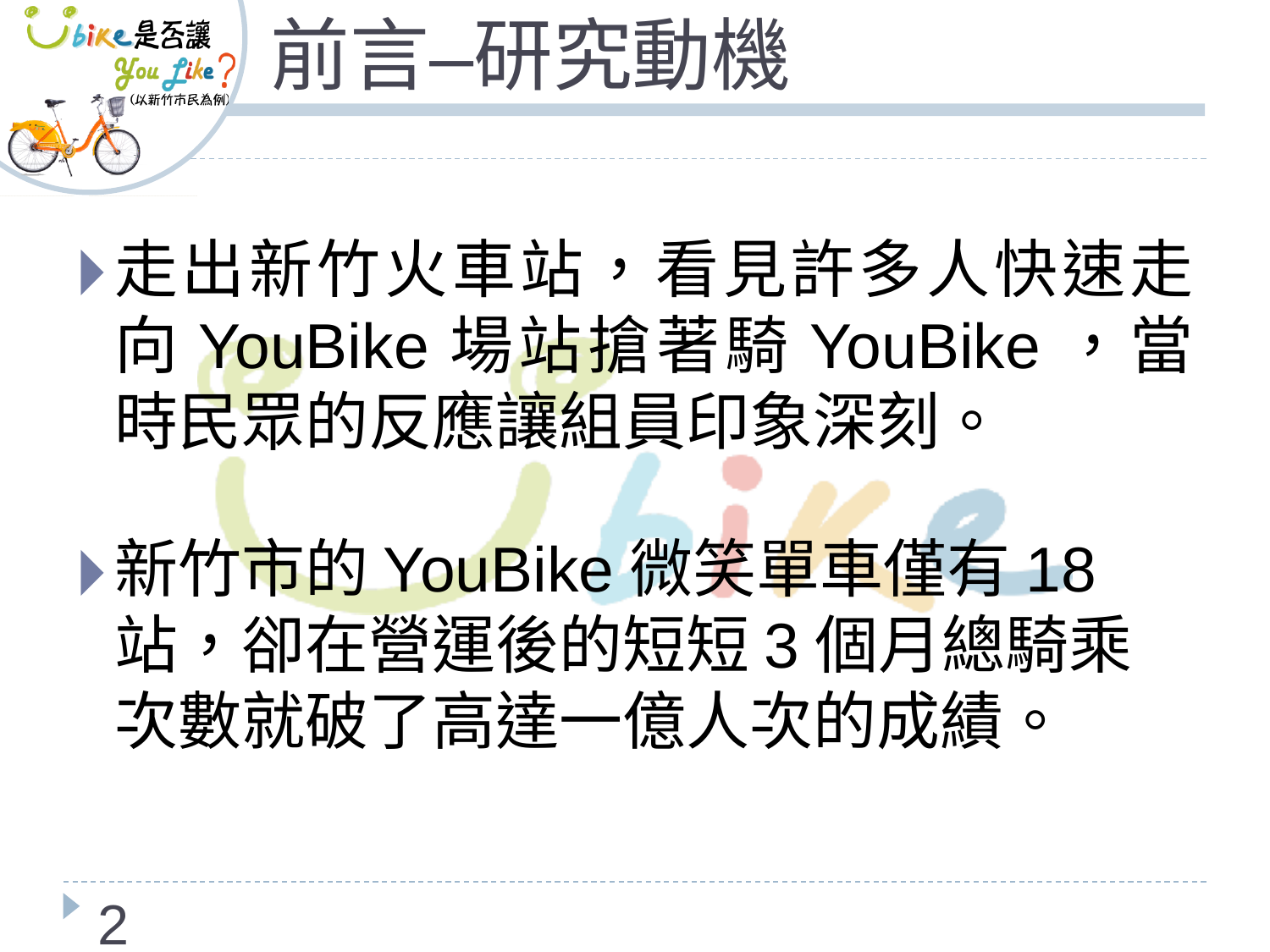

# 前言–研究動機
走出新竹火車站，看見許多人快速走向YouBike場站搶著騎YouBike，當時民眾的反應讓組員印象深刻。

新竹市的YouBike微笑單車僅有18站，卻在營運後的短短3個月總騎乘次數就破了高達一億人次的成績。

2